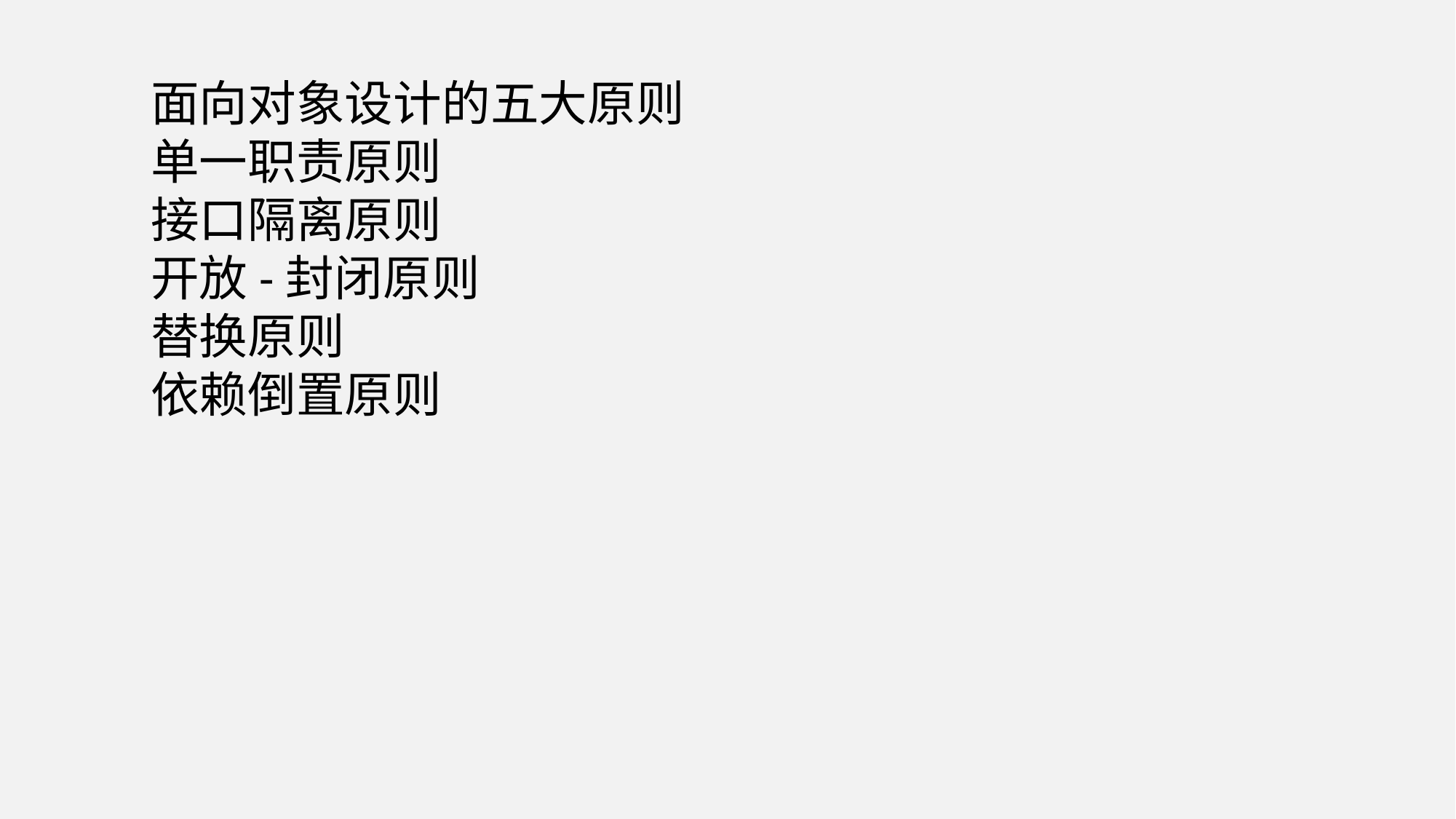

面向对象设计的五大原则
单一职责原则
接口隔离原则
开放-封闭原则
替换原则
依赖倒置原则